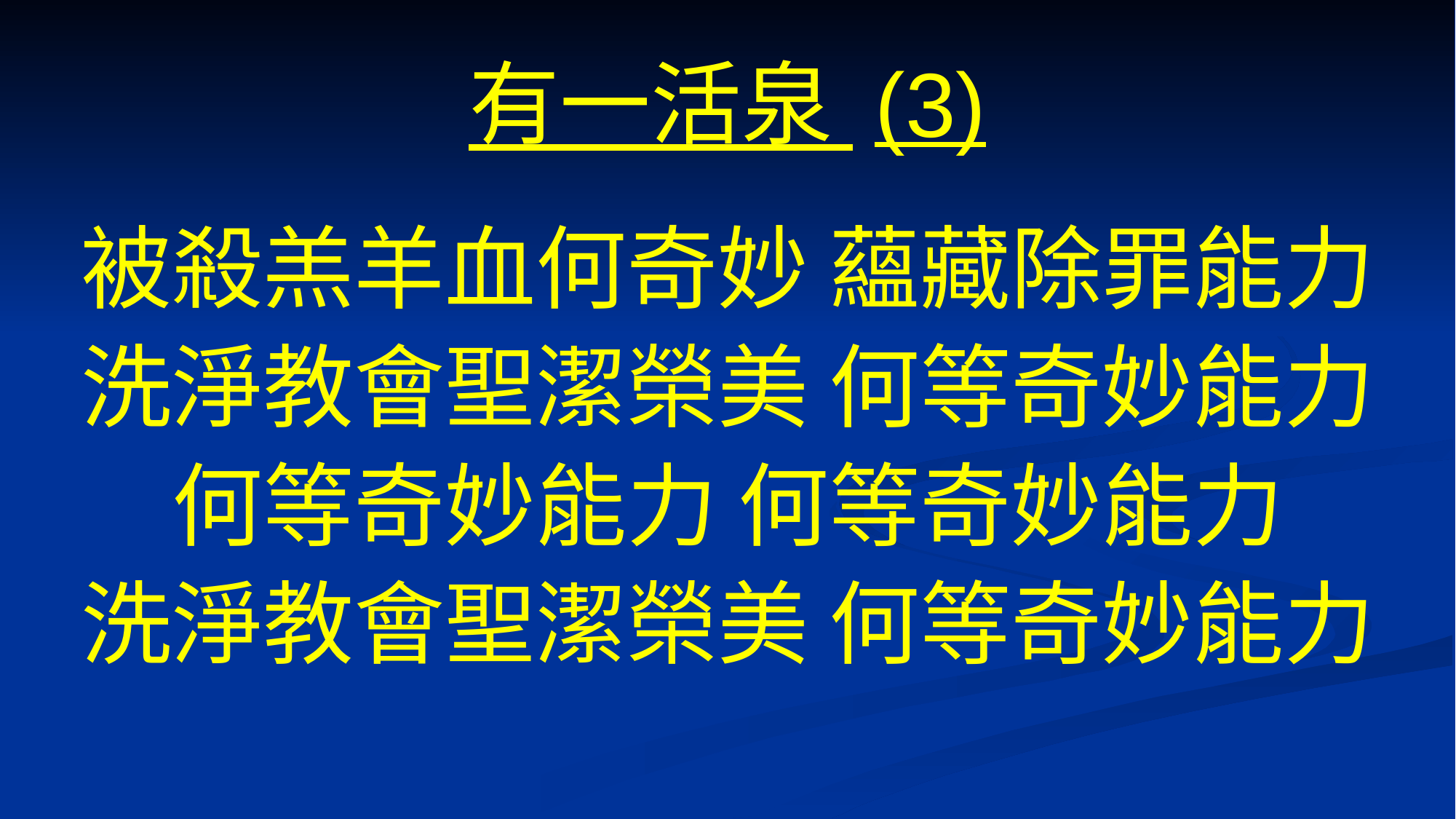

# 有一活泉 (3)
被殺羔羊血何奇妙 蘊藏除罪能力
洗淨教會聖潔榮美 何等奇妙能力
何等奇妙能力 何等奇妙能力
洗淨教會聖潔榮美 何等奇妙能力